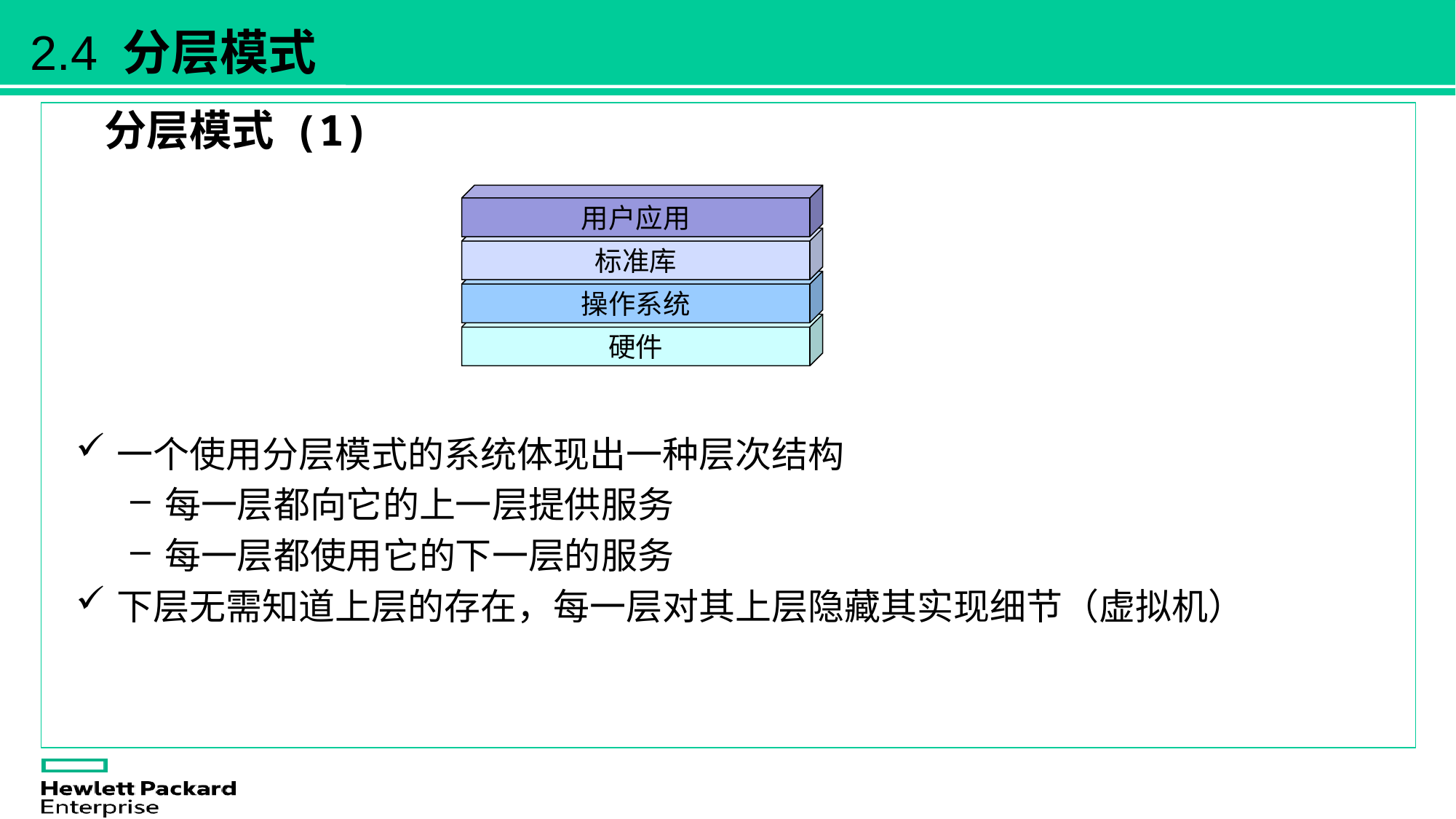

2.4 分层模式

分层模式 (1)
用户应用
标准库
操作系统
硬件
一个使用分层模式的系统体现出一种层次结构
每一层都向它的上一层提供服务
每一层都使用它的下一层的服务
下层无需知道上层的存在，每一层对其上层隐藏其实现细节（虚拟机）